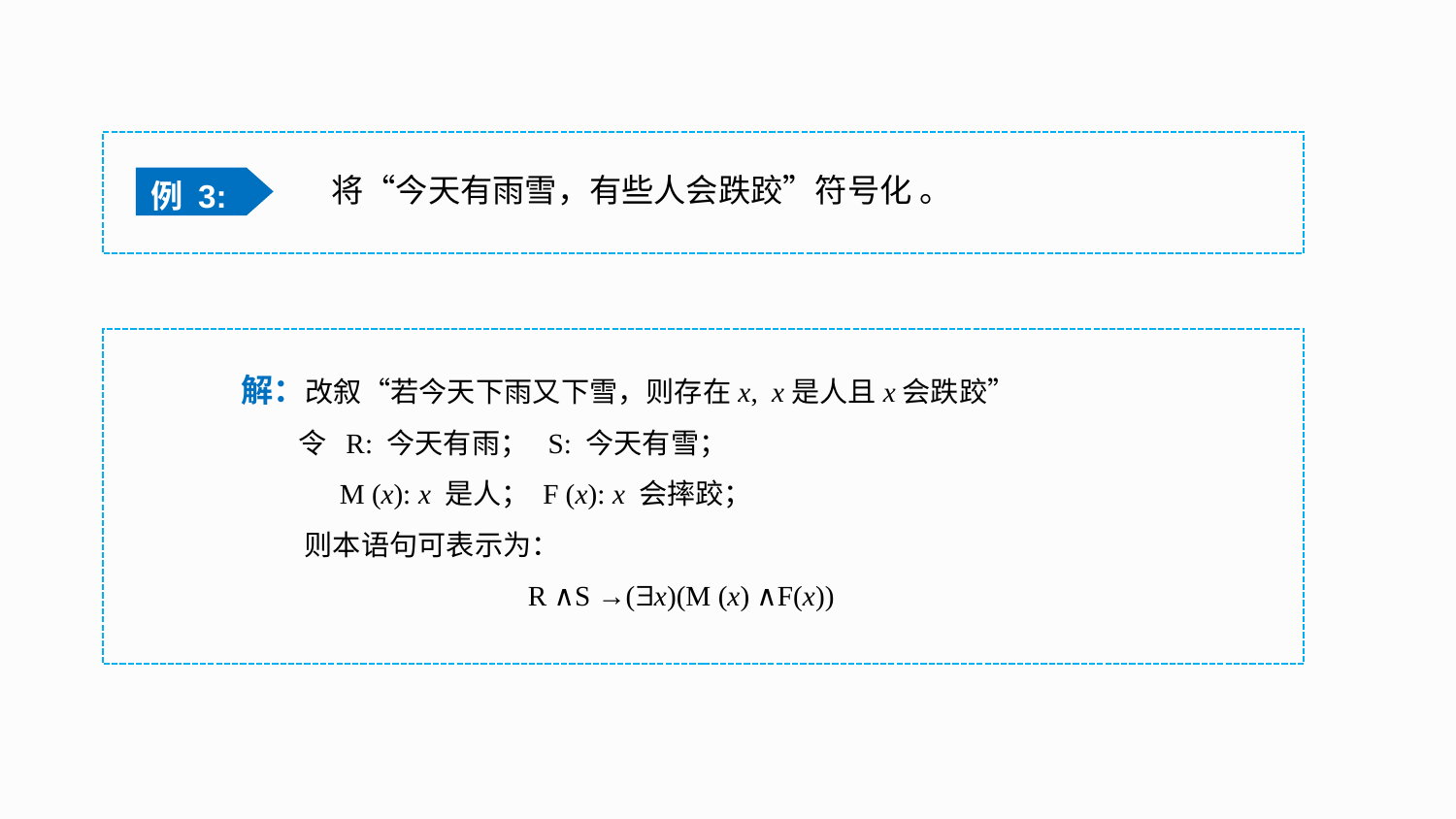

例 3:
将“今天有雨雪，有些人会跌跤”符号化 。

解：改叙“若今天下雨又下雪，则存在x,  x是人且x会跌跤”
        令  R: 今天有雨；  S: 今天有雪；
              M (x): x 是人； F (x): x 会摔跤；
         则本语句可表示为：
R ∧S →(∃x)(M (x) ∧F(x))